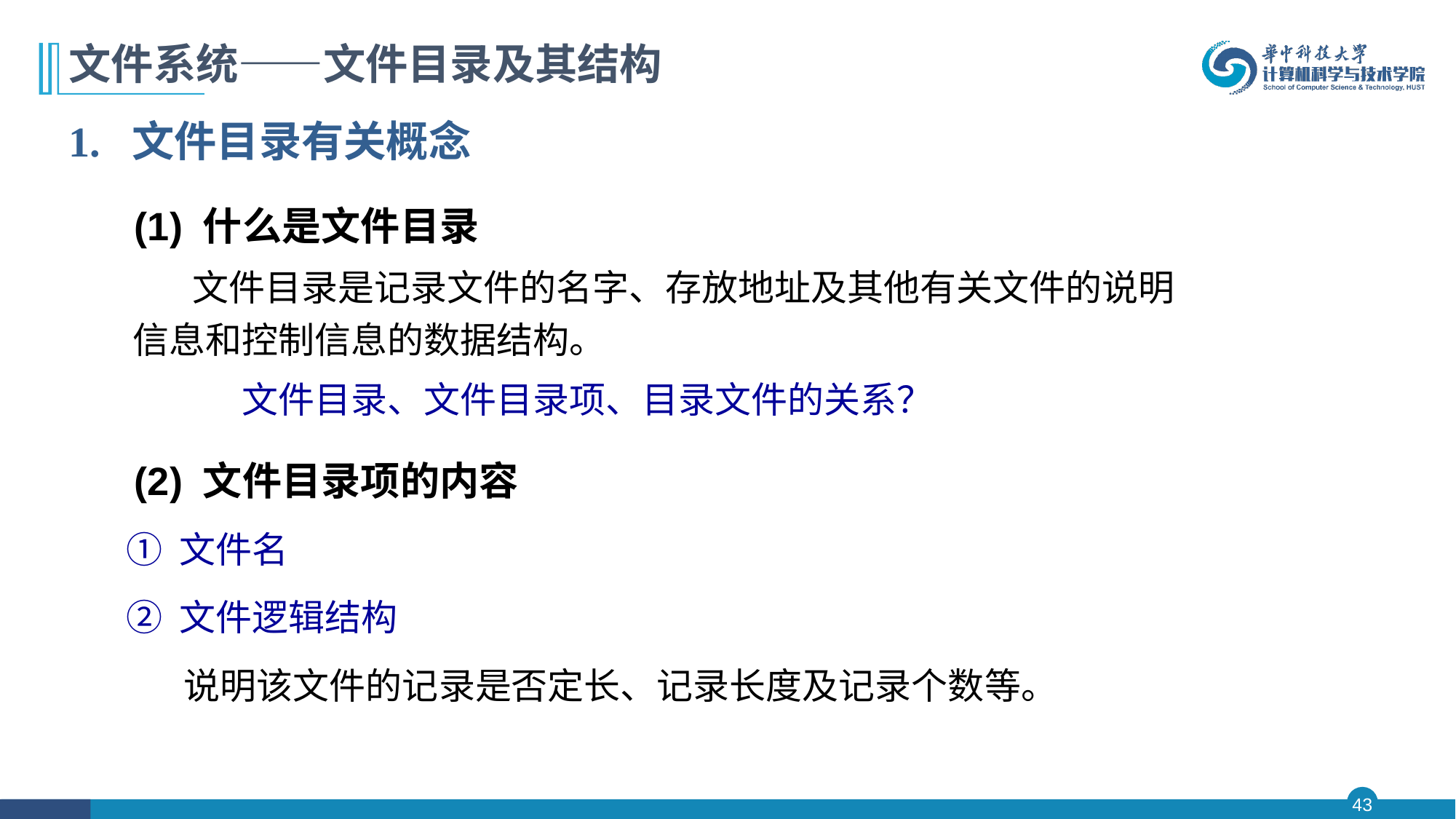

# 文件系统——文件目录及其结构
1.  文件目录有关概念
      (1) 什么是文件目录
              文件目录是记录文件的名字、存放地址及其他有关文件的说明信息和控制信息的数据结构。
		文件目录、文件目录项、目录文件的关系？
      (2) 文件目录项的内容
       ① 文件名
       ② 文件逻辑结构
             说明该文件的记录是否定长、记录长度及记录个数等。